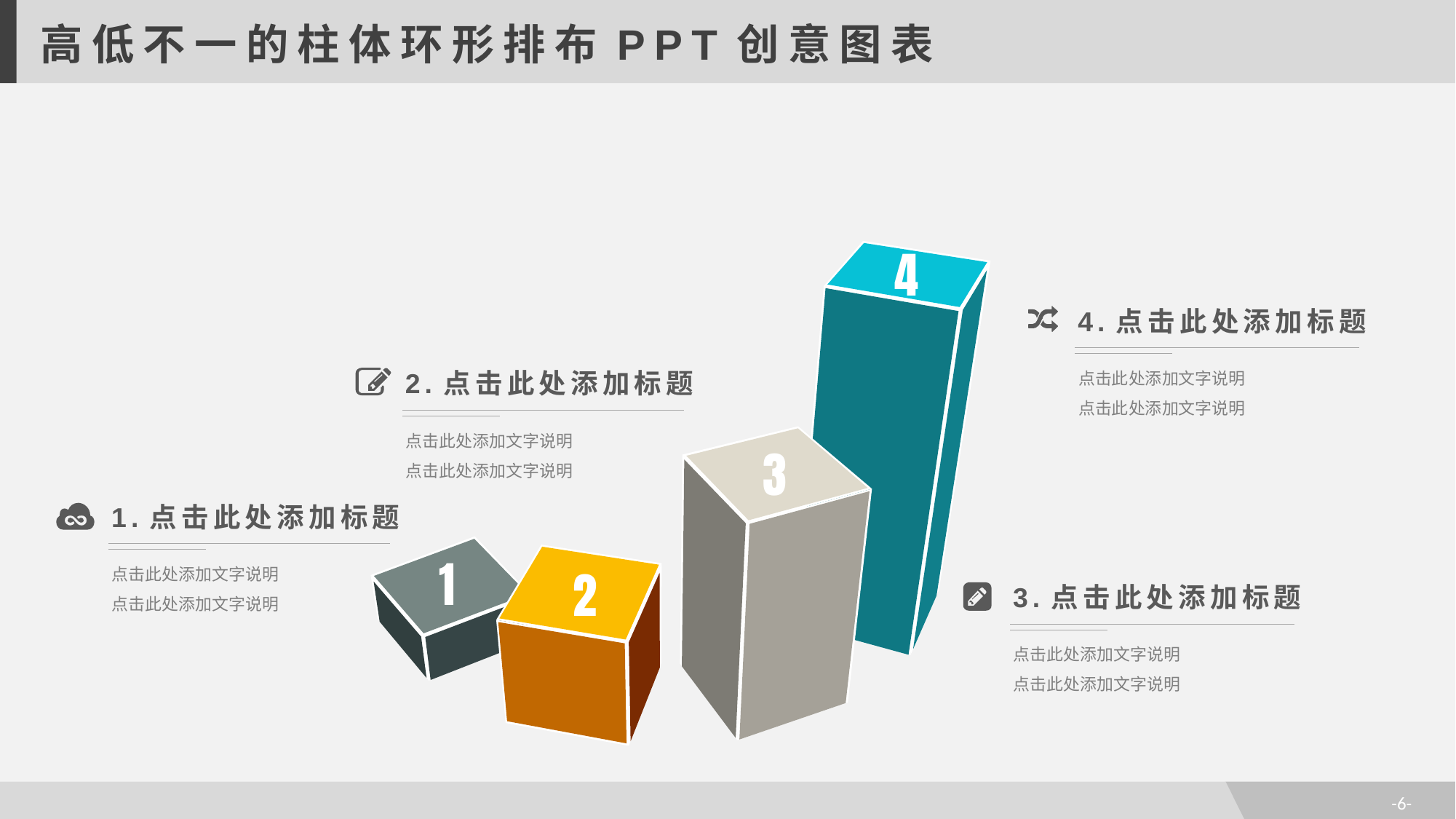

高低不一的柱体环形排布PPT创意图表

4
4.点击此处添加标题

点击此处添加文字说明
点击此处添加文字说明
2.点击此处添加标题

点击此处添加文字说明
点击此处添加文字说明
3
1.点击此处添加标题

点击此处添加文字说明
点击此处添加文字说明
1
2
3.点击此处添加标题

点击此处添加文字说明
点击此处添加文字说明
-6-